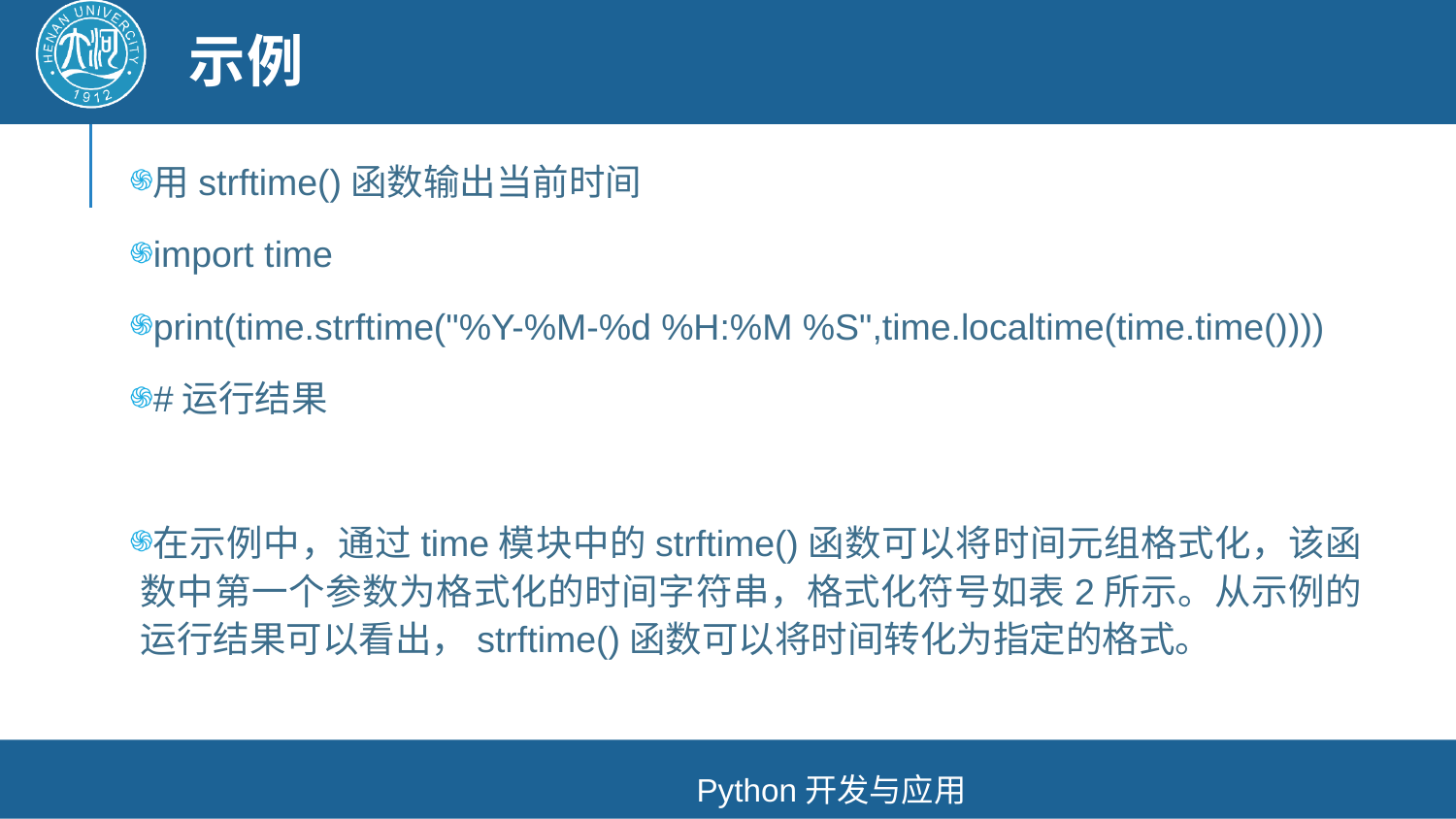

# 示例
用strftime()函数输出当前时间
import time
print(time.strftime("%Y-%M-%d %H:%M %S",time.localtime(time.time())))
#运行结果

在示例中，通过time模块中的strftime()函数可以将时间元组格式化，该函数中第一个参数为格式化的时间字符串，格式化符号如表2所示。从示例的运行结果可以看出，strftime()函数可以将时间转化为指定的格式。

Python开发与应用
52